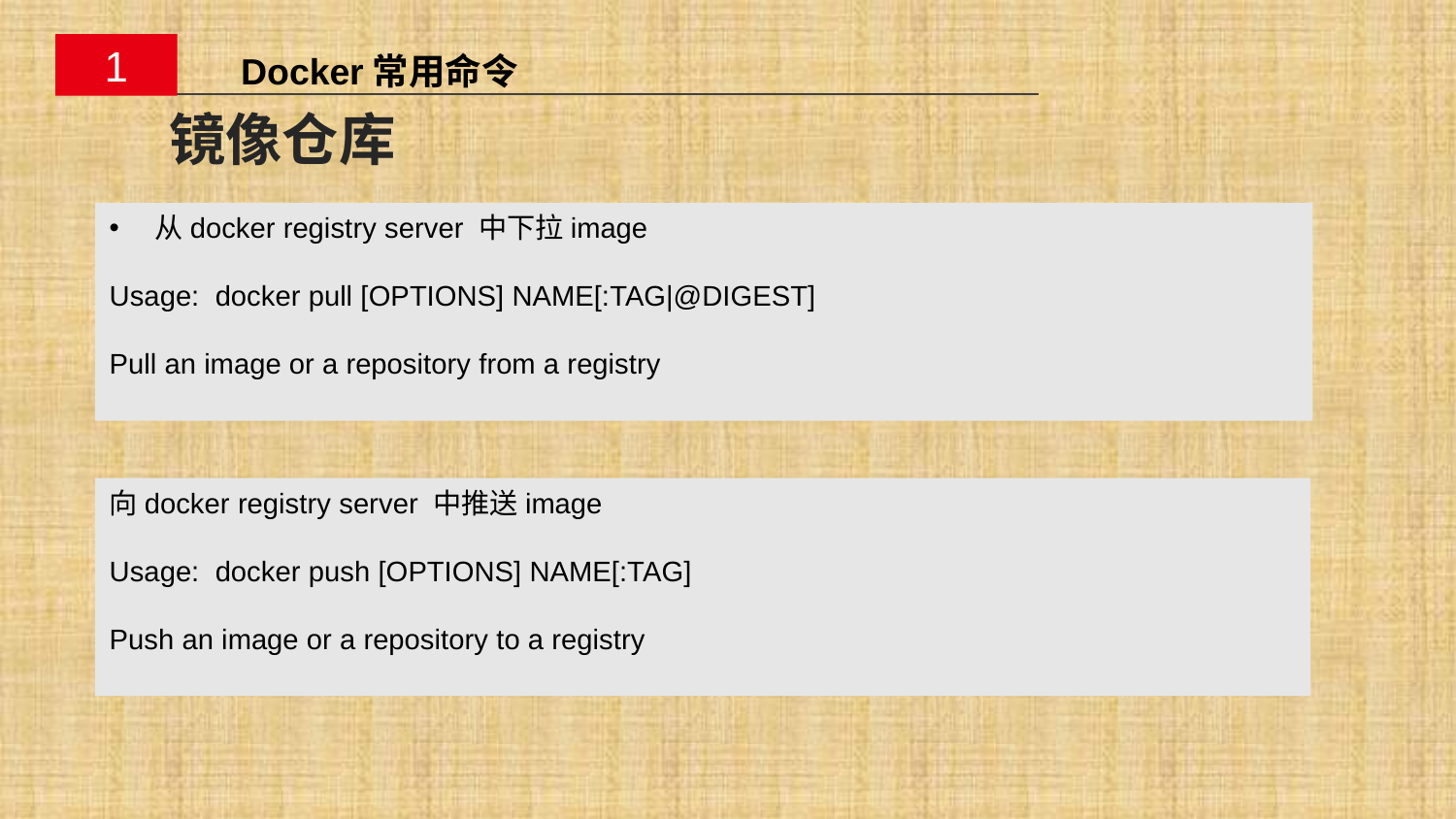

1
Docker常用命令
# 镜像仓库
从docker registry server 中下拉image

Usage:  docker pull [OPTIONS] NAME[:TAG|@DIGEST]

Pull an image or a repository from a registry

向docker registry server 中推送image

Usage:  docker push [OPTIONS] NAME[:TAG]

Push an image or a repository to a registry